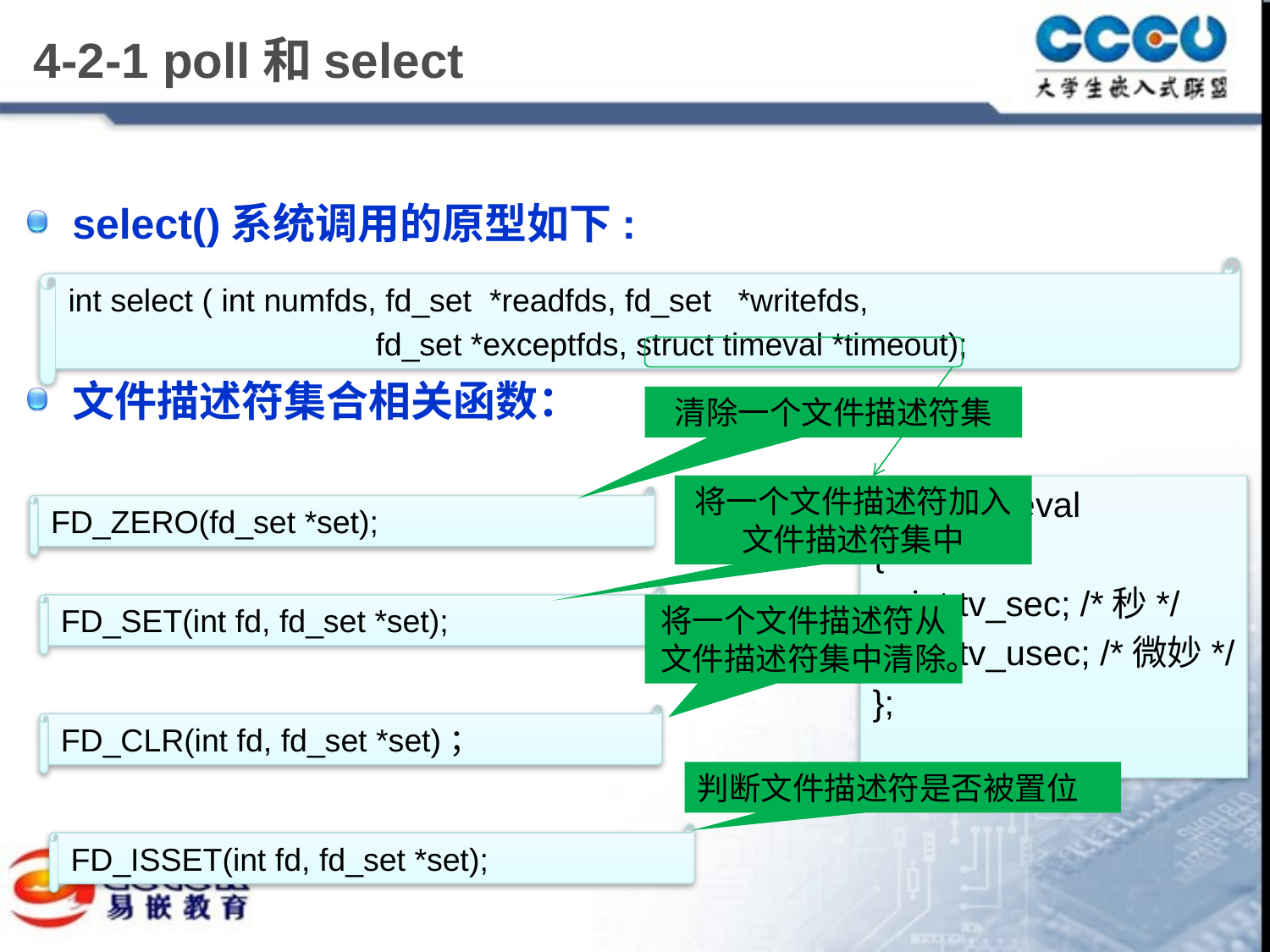

# 4-2-1 poll和select
select()系统调用的原型如下:

文件描述符集合相关函数：

int select ( int numfds, fd_set  *readfds, fd_set   *writefds,
		      fd_set *exceptfds, struct timeval *timeout);

清除一个文件描述符集
将一个文件描述符加入文件描述符集中
struct timeval
{
    int tv_sec; /*秒*/
    int tv_usec; /*微妙*/
};

FD_ZERO(fd_set *set);
FD_SET(int fd, fd_set *set);
将一个文件描述符从文件描述符集中清除。
FD_CLR(int fd, fd_set *set)；
判断文件描述符是否被置位
FD_ISSET(int fd, fd_set *set);